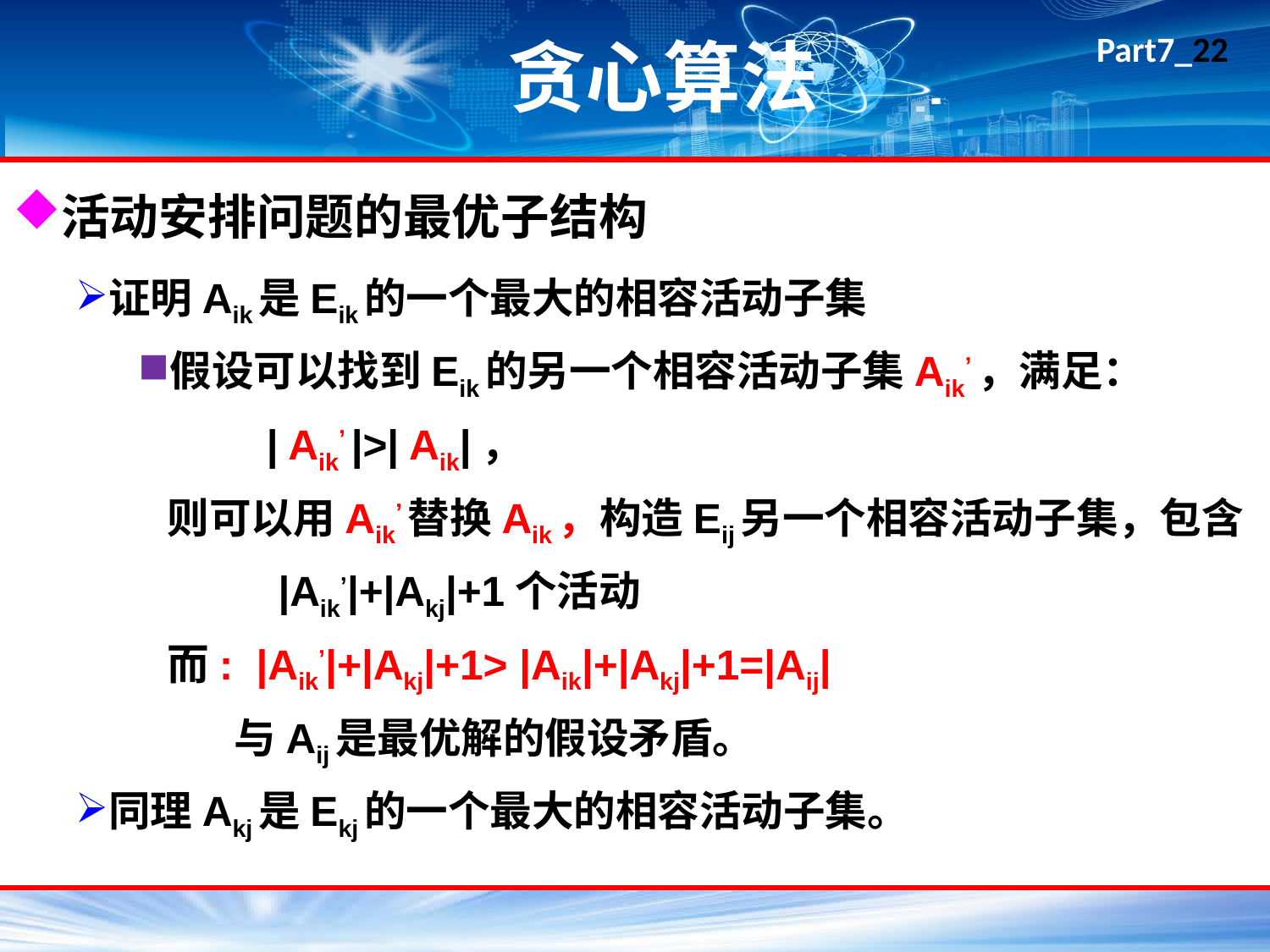

# 贪心算法
活动安排问题的最优子结构
证明Aik是Eik的一个最大的相容活动子集
假设可以找到Eik的另一个相容活动子集Aik’，满足：
           | Aik’ |>| Aik|，
  则可以用Aik’替换Aik，构造Eij另一个相容活动子集，包含
            |Aik’|+|Akj|+1个活动
  而:  |Aik’|+|Akj|+1> |Aik|+|Akj|+1=|Aij|
         与Aij是最优解的假设矛盾。
同理Akj是Ekj的一个最大的相容活动子集。